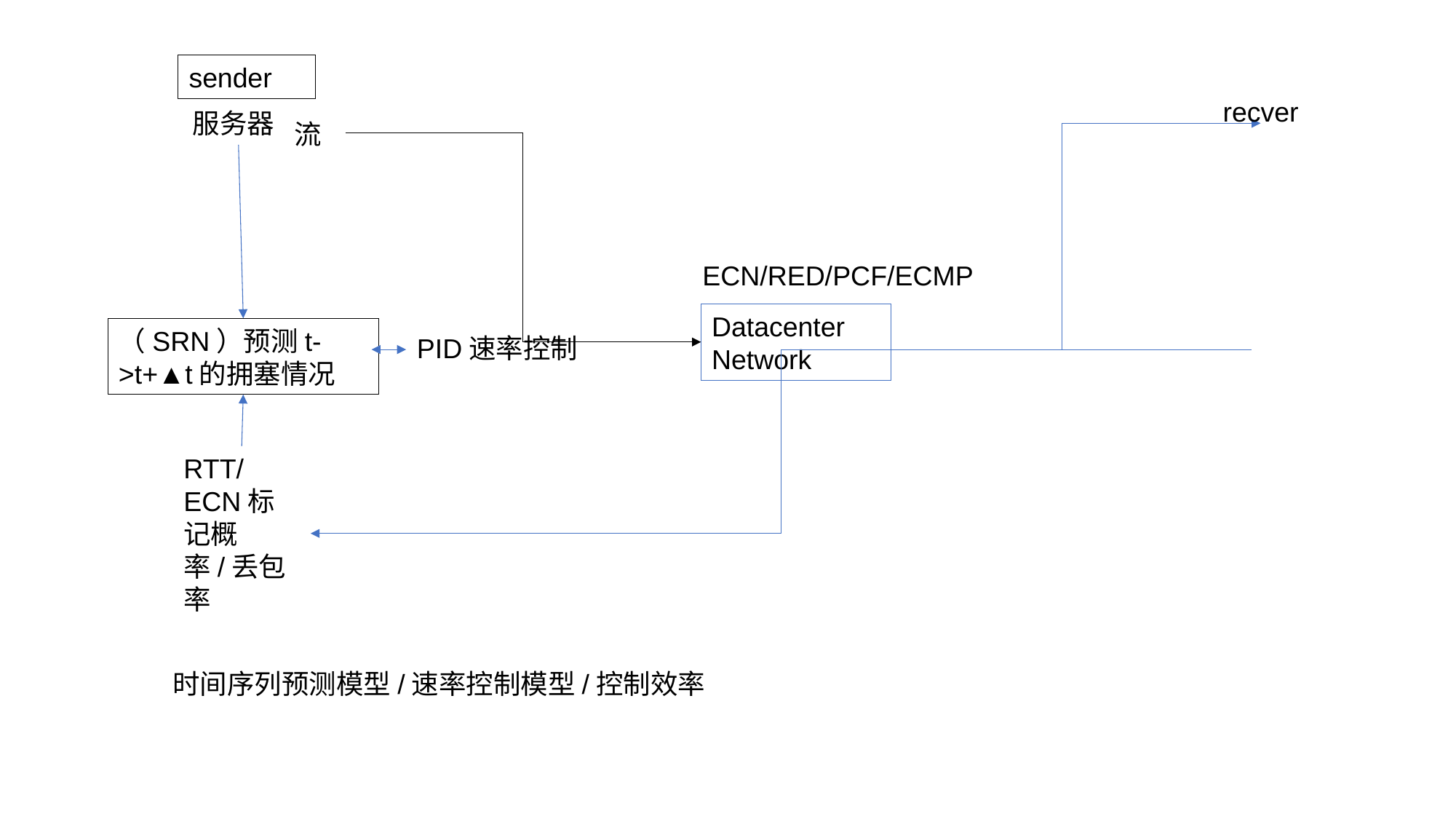

sender
recver
服务器
流
ECN/RED/PCF/ECMP
Datacenter
Network
（SRN）预测t->t+▲t的拥塞情况
PID速率控制
RTT/ECN标记概率/丢包率
时间序列预测模型/速率控制模型/控制效率